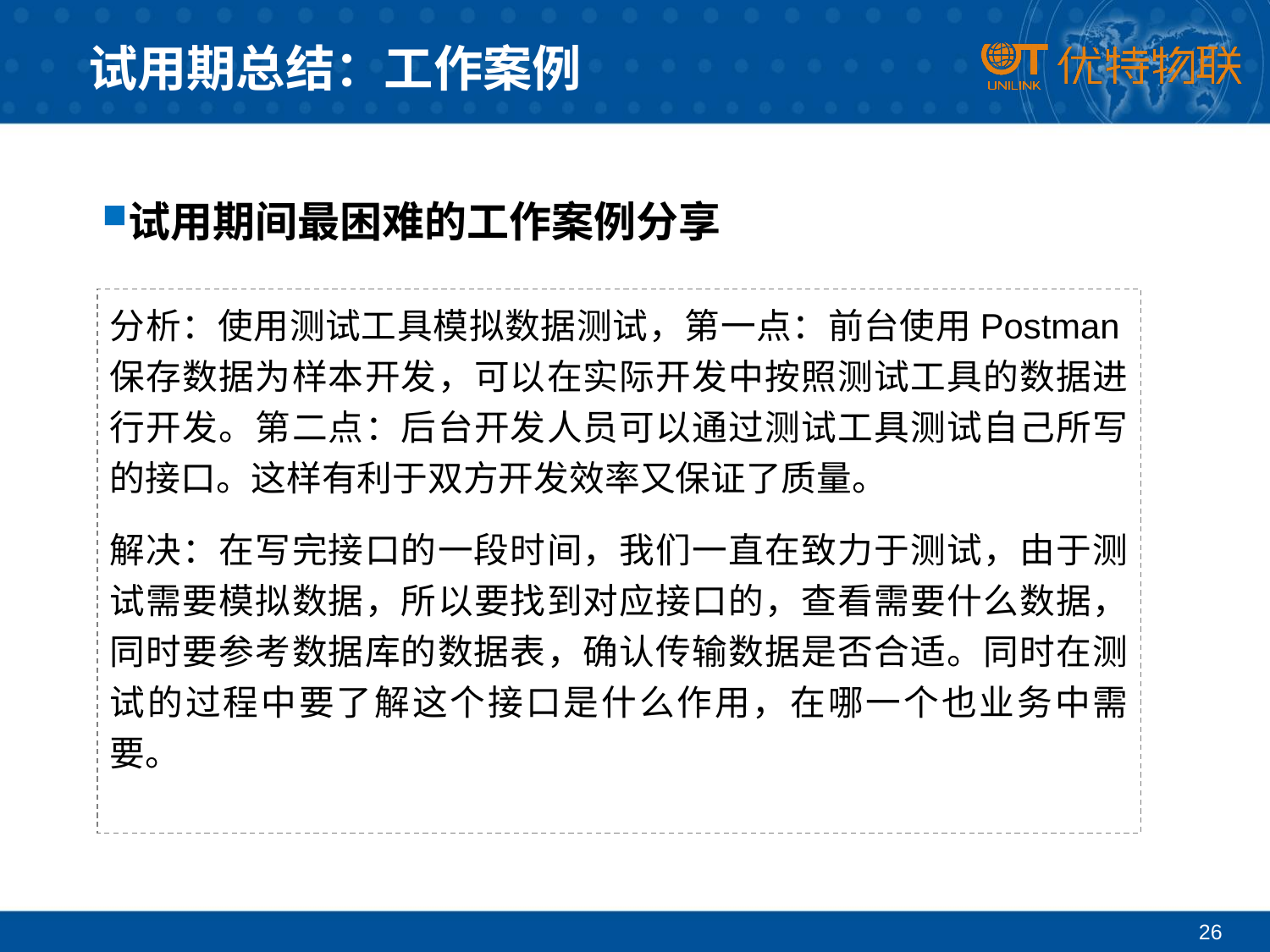

# 试用期总结：工作案例
试用期间最困难的工作案例分享
分析：使用测试工具模拟数据测试，第一点：前台使用Postman保存数据为样本开发，可以在实际开发中按照测试工具的数据进行开发。第二点：后台开发人员可以通过测试工具测试自己所写的接口。这样有利于双方开发效率又保证了质量。
解决：在写完接口的一段时间，我们一直在致力于测试，由于测试需要模拟数据，所以要找到对应接口的，查看需要什么数据，同时要参考数据库的数据表，确认传输数据是否合适。同时在测试的过程中要了解这个接口是什么作用，在哪一个也业务中需要。
26